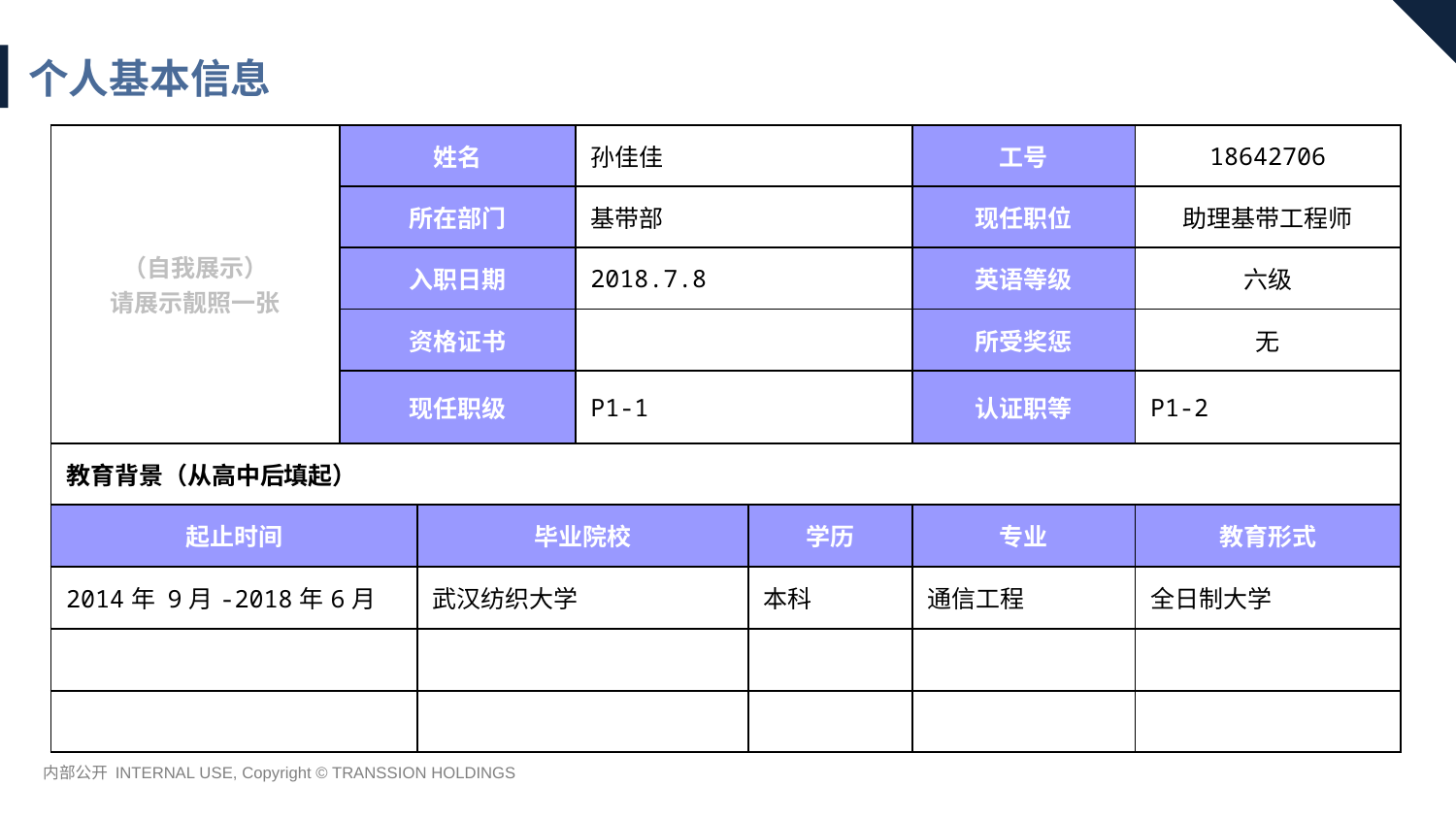

个人基本信息
| （自我展示） 请展示靓照一张 | 姓名 |  | 孙佳佳 |  | 工号 | 18642706 |
| --- | --- | --- | --- | --- | --- | --- |
|  | 所在部门 |  | 基带部 |  | 现任职位 | 助理基带工程师 |
|  | 入职日期 |  | 2018.7.8 |  | 英语等级 | 六级 |
|  | 资格证书 |  |  |  | 所受奖惩 | 无 |
|  | 现任职级 |  | P1-1 |  | 认证职等 | P1-2 |
| 教育背景（从高中后填起） |  |  |  |  |  |  |
| 起止时间 |  | 毕业院校 |  | 学历 | 专业 | 教育形式 |
| 2014年 9月-2018年6月 |  | 武汉纺织大学 |  | 本科 | 通信工程 | 全日制大学 |
|  |  |  |  |  |  |  |
|  |  |  |  |  |  |  |